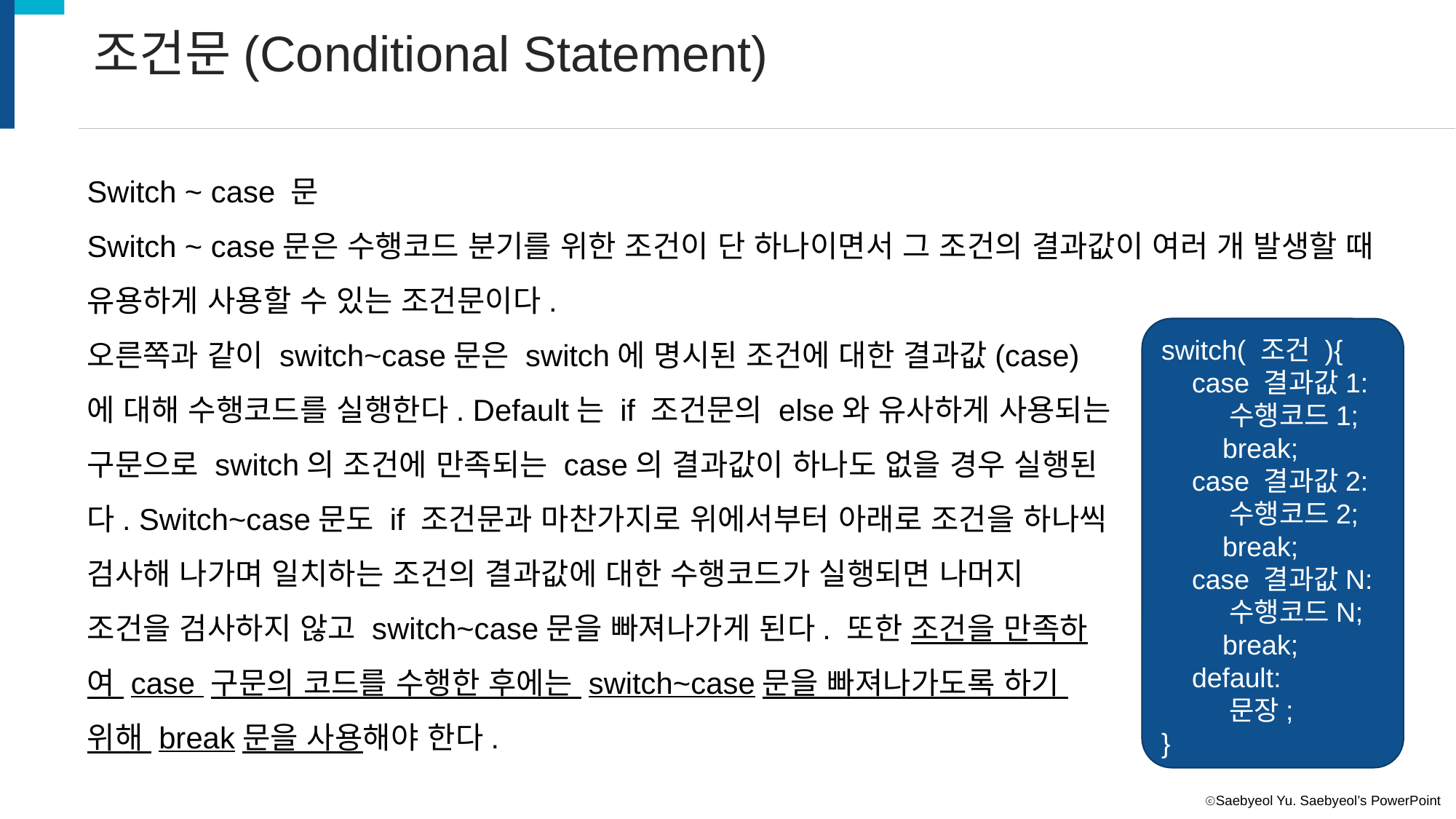

조건문(Conditional Statement)
Switch ~ case 문
Switch ~ case문은 수행코드 분기를 위한 조건이 단 하나이면서 그 조건의 결과값이 여러 개 발생할 때 유용하게 사용할 수 있는 조건문이다.
오른쪽과 같이 switch~case문은 switch에 명시된 조건에 대한 결과값(case)
에 대해 수행코드를 실행한다. Default는 if 조건문의 else와 유사하게 사용되는
구문으로 switch의 조건에 만족되는 case의 결과값이 하나도 없을 경우 실행된
다. Switch~case문도 if 조건문과 마찬가지로 위에서부터 아래로 조건을 하나씩
검사해 나가며 일치하는 조건의 결과값에 대한 수행코드가 실행되면 나머지
조건을 검사하지 않고 switch~case문을 빠져나가게 된다. 또한 조건을 만족하
여 case 구문의 코드를 수행한 후에는 switch~case문을 빠져나가도록 하기
위해 break문을 사용해야 한다.

switch( 조건 ){
    case 결과값1:
        수행코드1;
        break;
    case 결과값2:
        수행코드2;
        break;
    case 결과값N:
        수행코드N;
        break;
    default:
        문장;
}